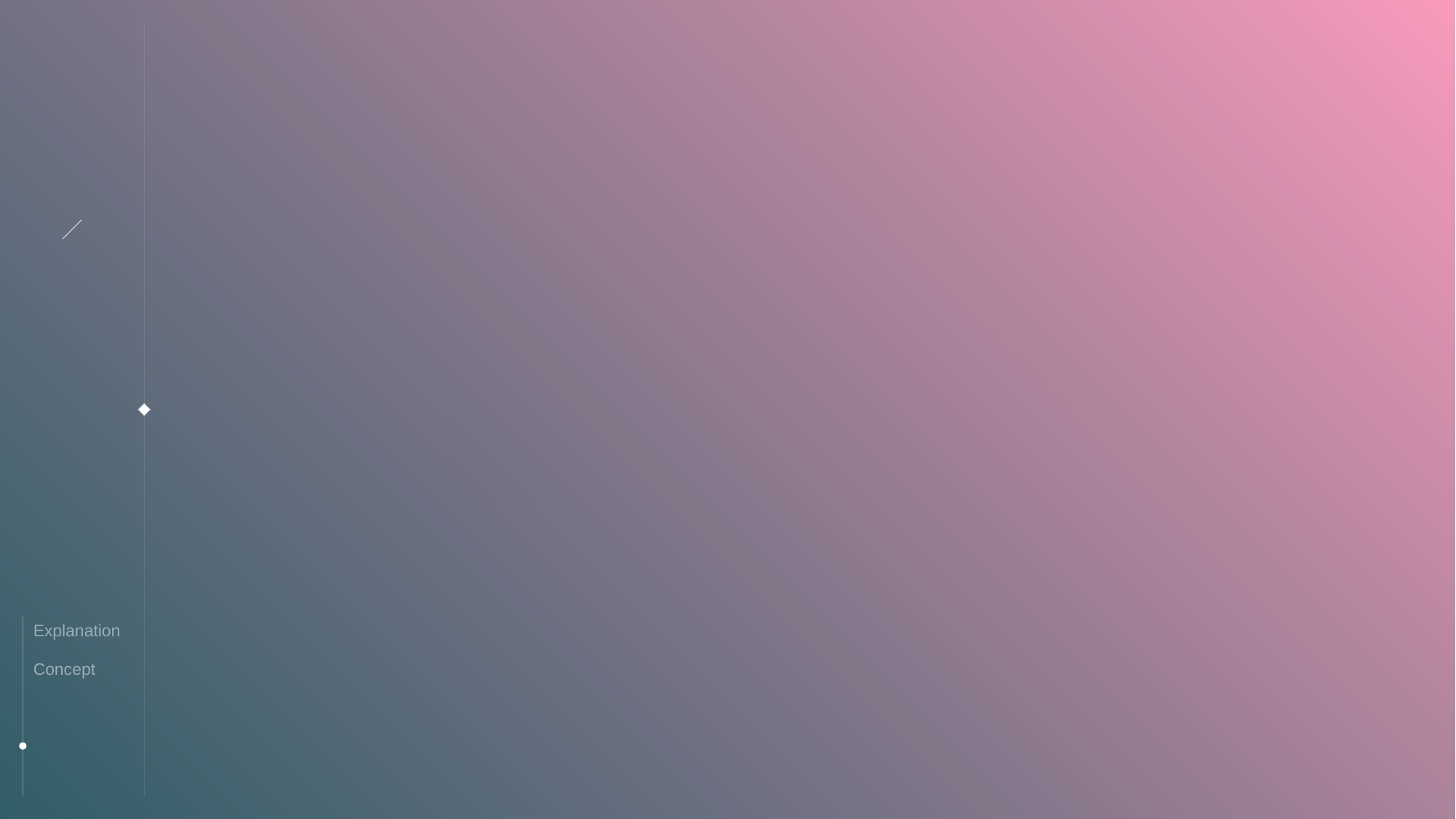

# 4. 문제점 및 해결방안
 - 24시간 끊임없이 감지되지만, 화재는 짧은 순간에도 심각하게 번질 위험이 있음. 따라서 드론을 4대로 확장하여 2대 순찰, 2대 휴식으로 교대.
 - 빌딩 내의 보행에 있어서나 호기심에 의해 드론을 만질 우려가 있기 때문에 높은 곳에 놓아두거나 누군가가 억지로 만지게 됳 경우 그 위치를 관리자에게 알리도록 함.
 - 또한 카메라를 통해서 움직이는 CCTV 역할도 수행.
Explanation
Concept
Function
Practicality
Problem

9